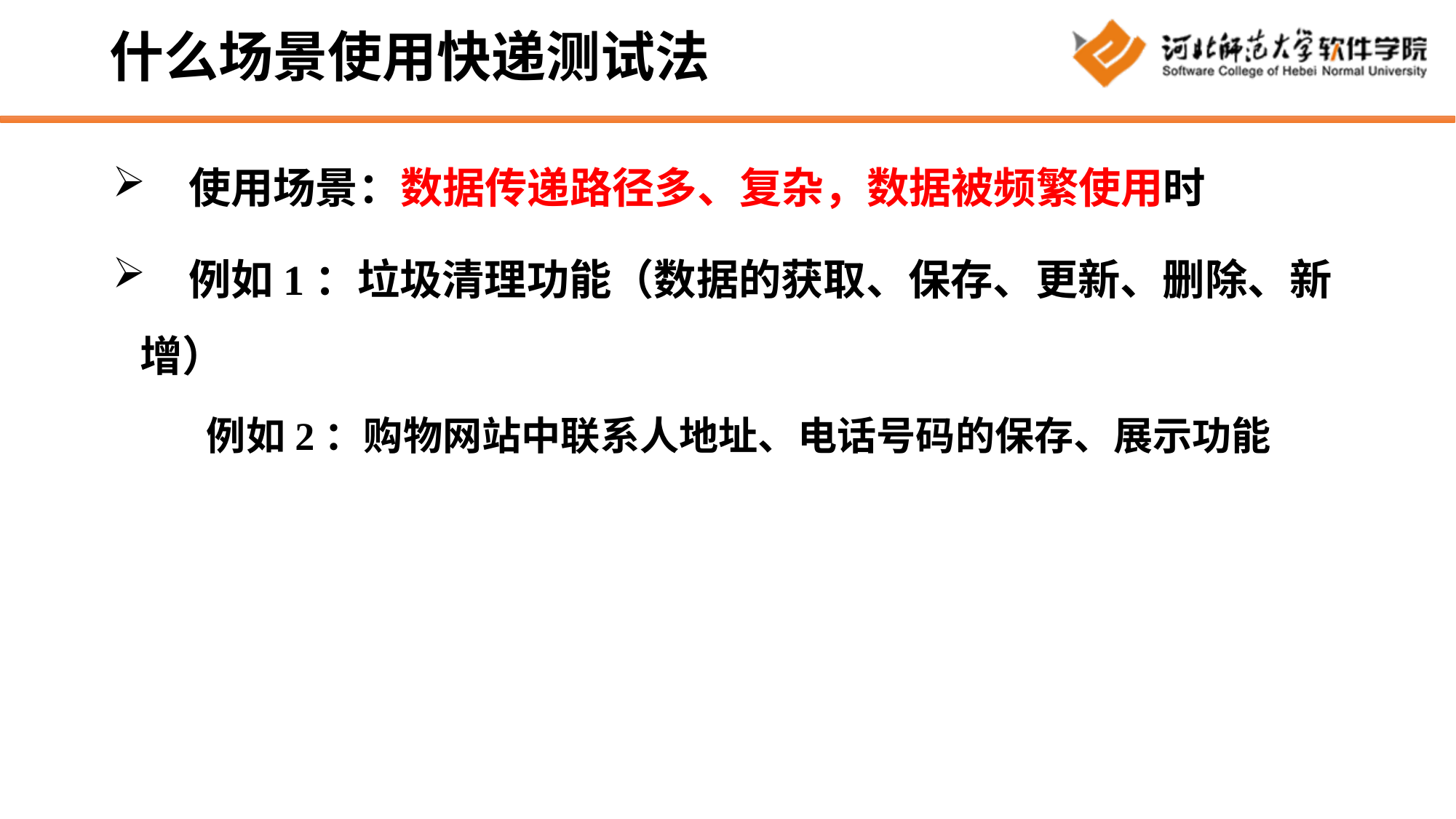

# 什么场景使用快递测试法
　使用场景：数据传递路径多、复杂，数据被频繁使用时
　例如1：垃圾清理功能（数据的获取、保存、更新、删除、新增）
　例如2：购物网站中联系人地址、电话号码的保存、展示功能